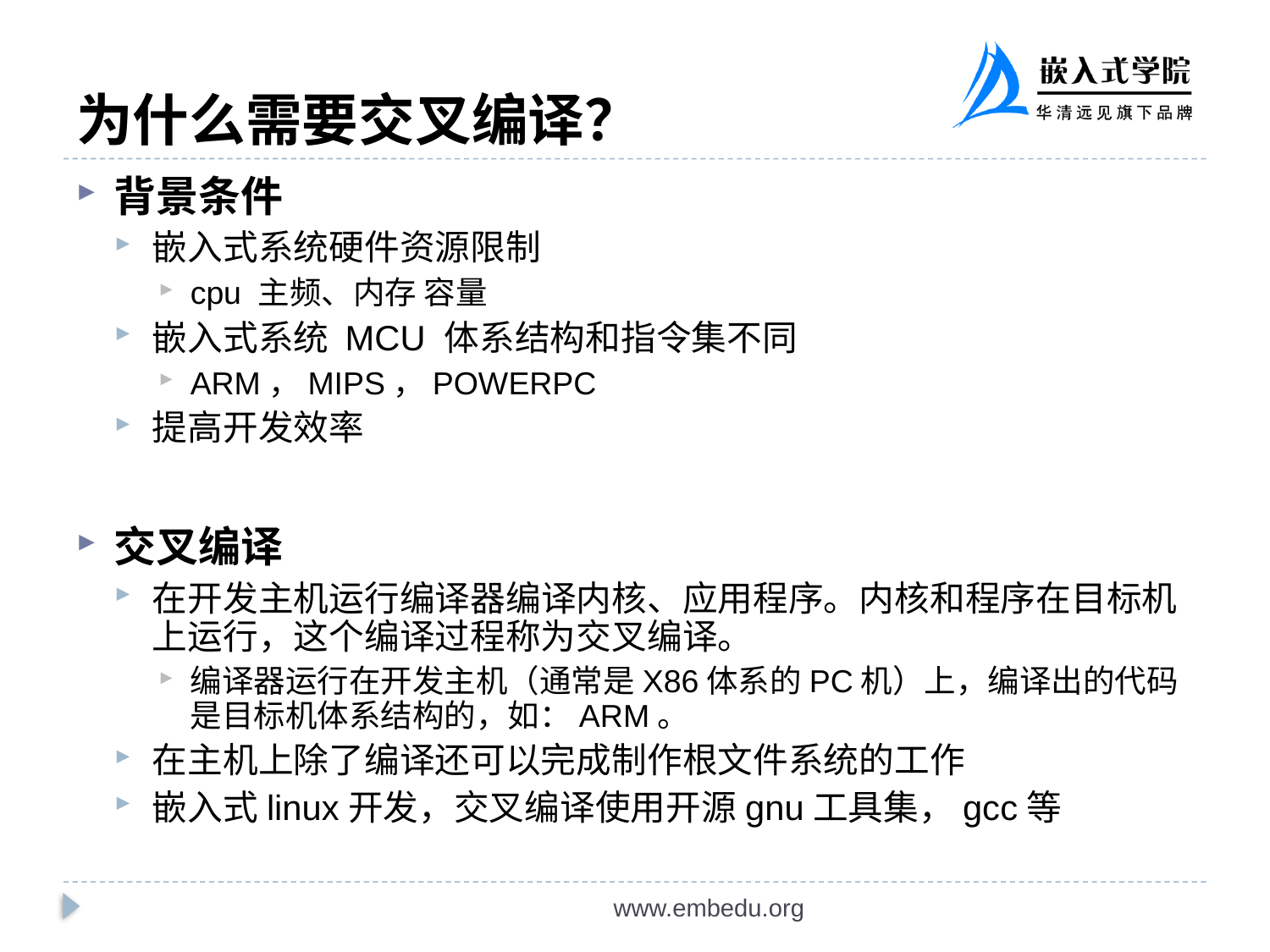

# 为什么需要交叉编译？
背景条件
嵌入式系统硬件资源限制
cpu 主频、内存 容量
嵌入式系统 MCU 体系结构和指令集不同
ARM，MIPS，POWERPC
提高开发效率

交叉编译
在开发主机运行编译器编译内核、应用程序。内核和程序在目标机上运行，这个编译过程称为交叉编译。
编译器运行在开发主机（通常是X86体系的PC机）上，编译出的代码是目标机体系结构的，如：ARM。
在主机上除了编译还可以完成制作根文件系统的工作
嵌入式linux开发，交叉编译使用开源gnu工具集，gcc等

www.embedu.org